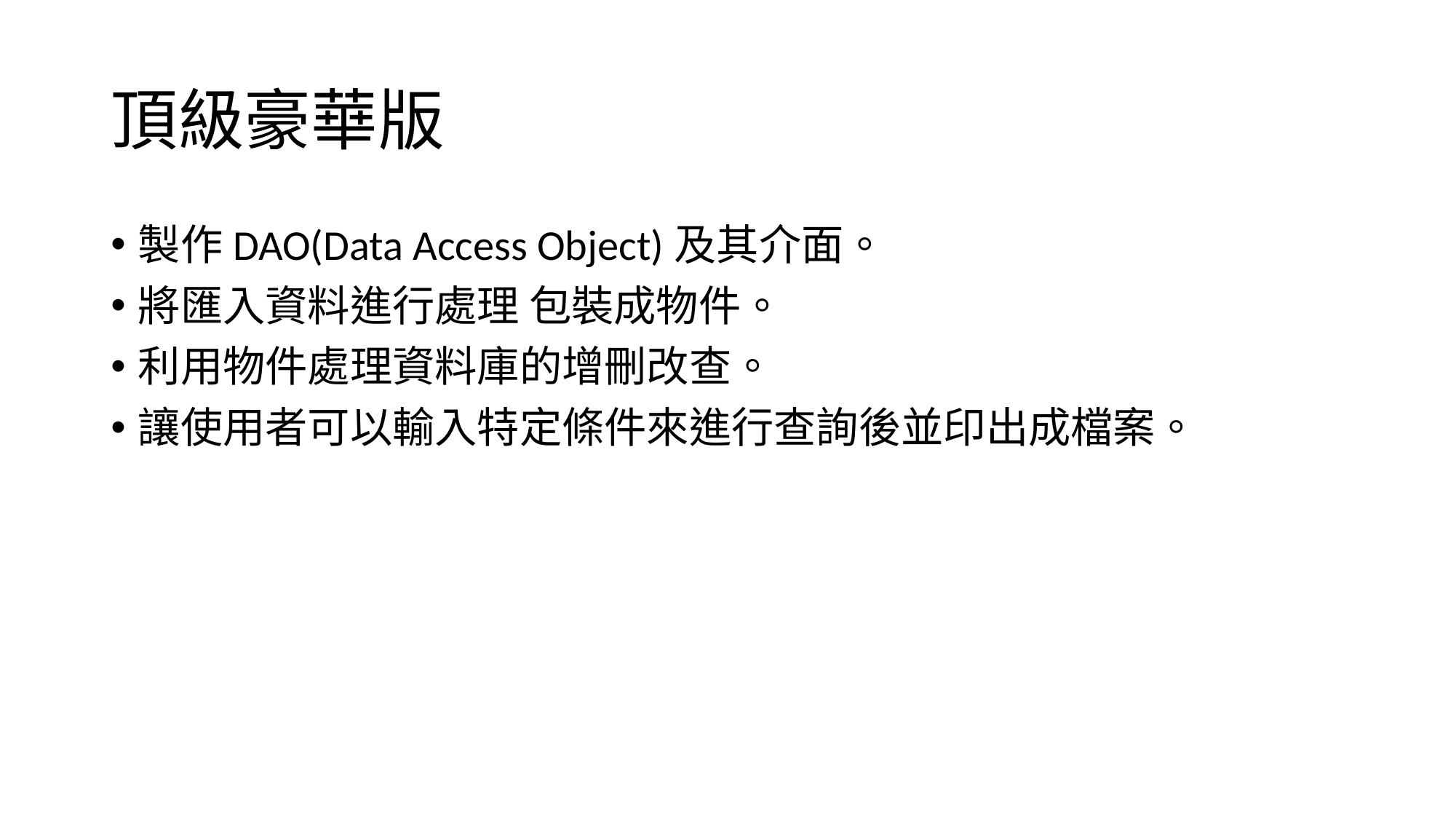

# 頂級豪華版
製作DAO(Data Access Object)及其介面。
將匯入資料進行處理 包裝成物件。
利用物件處理資料庫的增刪改查。
讓使用者可以輸入特定條件來進行查詢後並印出成檔案。